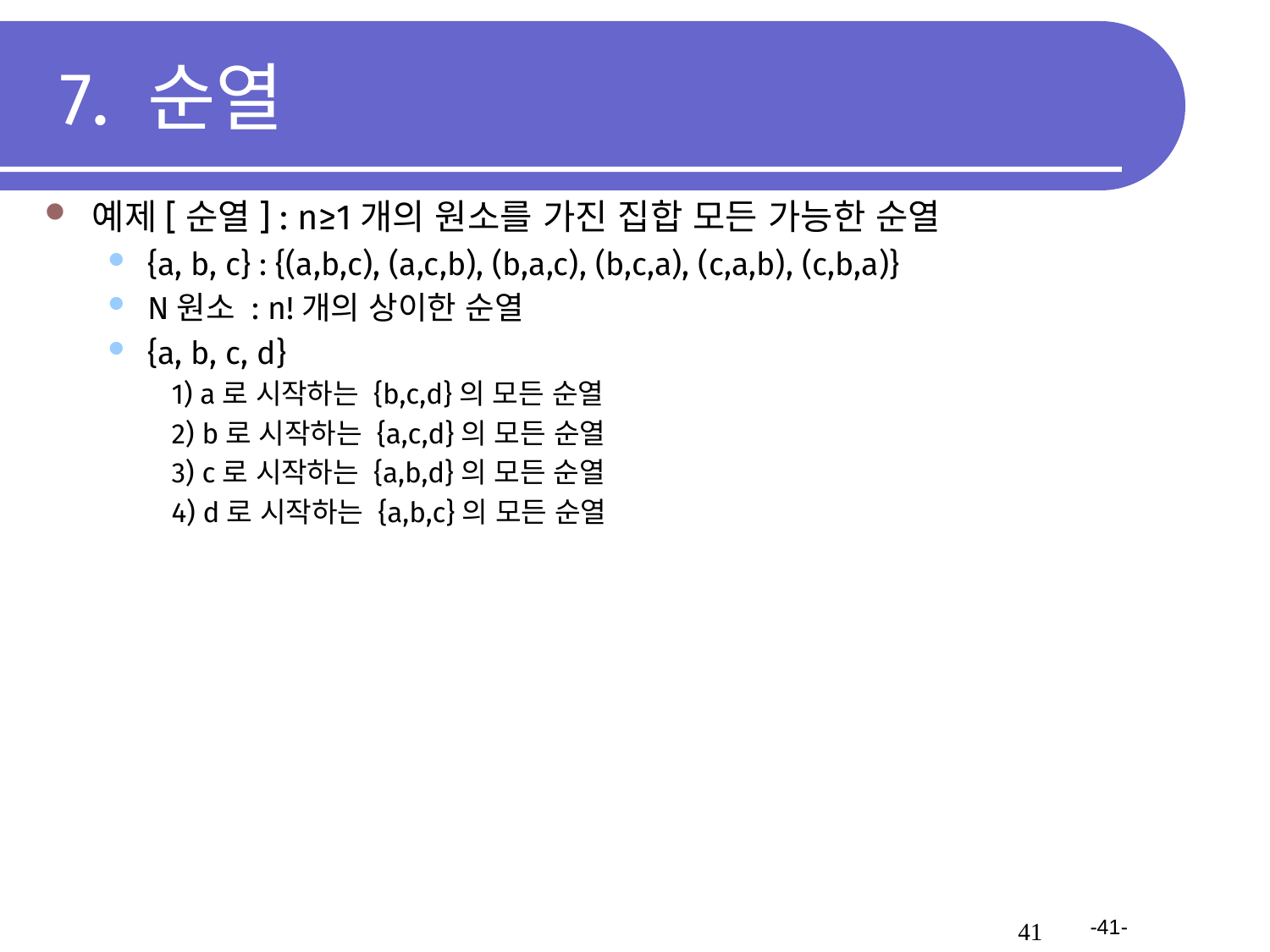

7. 순열
예제[순열] : n≥1개의 원소를 가진 집합 모든 가능한 순열
{a, b, c} : {(a,b,c), (a,c,b), (b,a,c), (b,c,a), (c,a,b), (c,b,a)}
N원소 : n!개의 상이한 순열
{a, b, c, d}
1) a로 시작하는 {b,c,d}의 모든 순열
2) b로 시작하는 {a,c,d}의 모든 순열
3) c로 시작하는 {a,b,d}의 모든 순열
4) d로 시작하는 {a,b,c}의 모든 순열

41